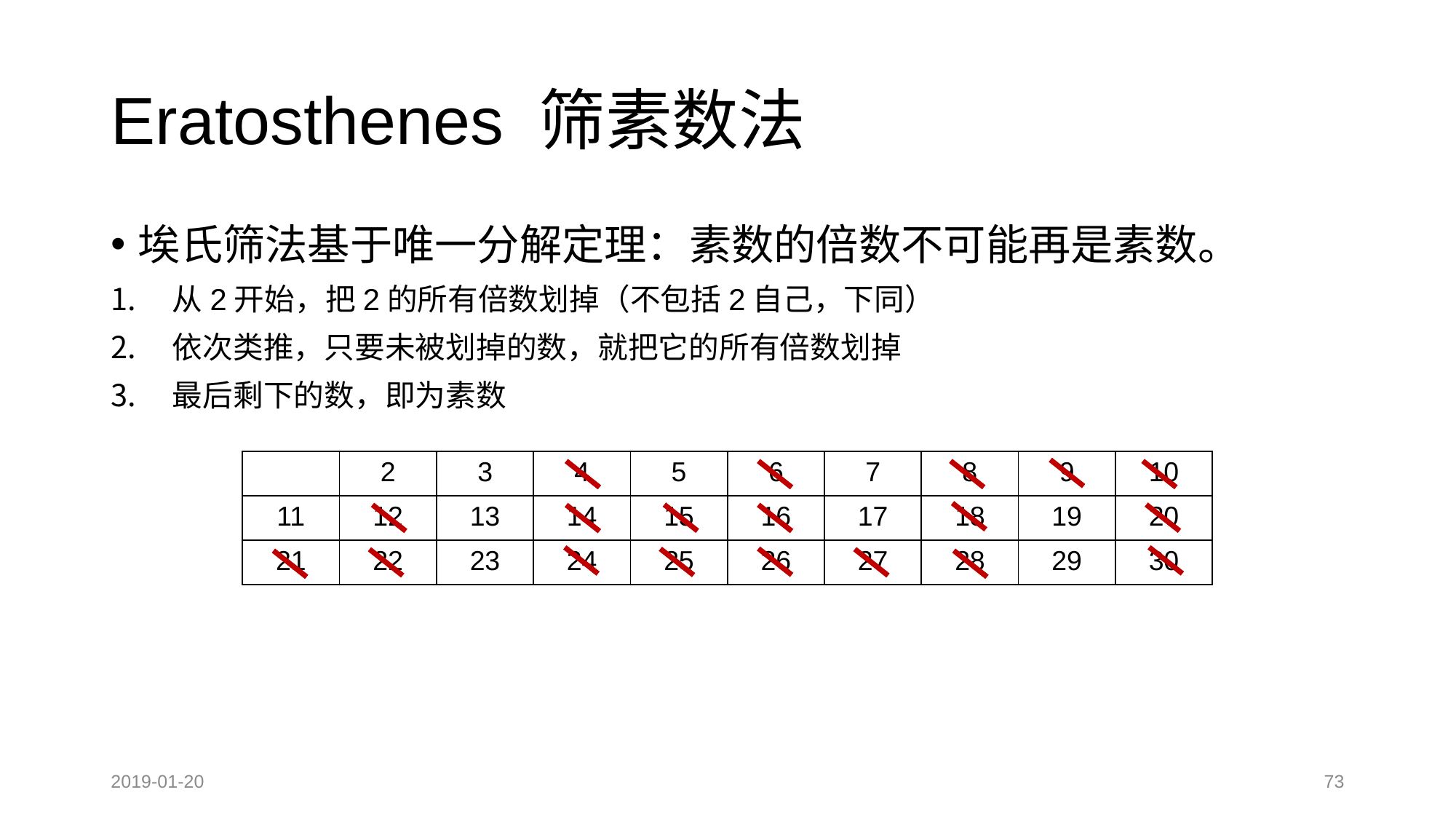

# Eratosthenes 筛素数法
埃氏筛法基于唯一分解定理：素数的倍数不可能再是素数。
从2开始，把2的所有倍数划掉（不包括2自己，下同）
依次类推，只要未被划掉的数，就把它的所有倍数划掉
最后剩下的数，即为素数

|  | 2 | 3 | 4 | 5 | 6 | 7 | 8 | 9 | 10 |
| --- | --- | --- | --- | --- | --- | --- | --- | --- | --- |
| 11 | 12 | 13 | 14 | 15 | 16 | 17 | 18 | 19 | 20 |
| 21 | 22 | 23 | 24 | 25 | 26 | 27 | 28 | 29 | 30 |
2019-01-20
73